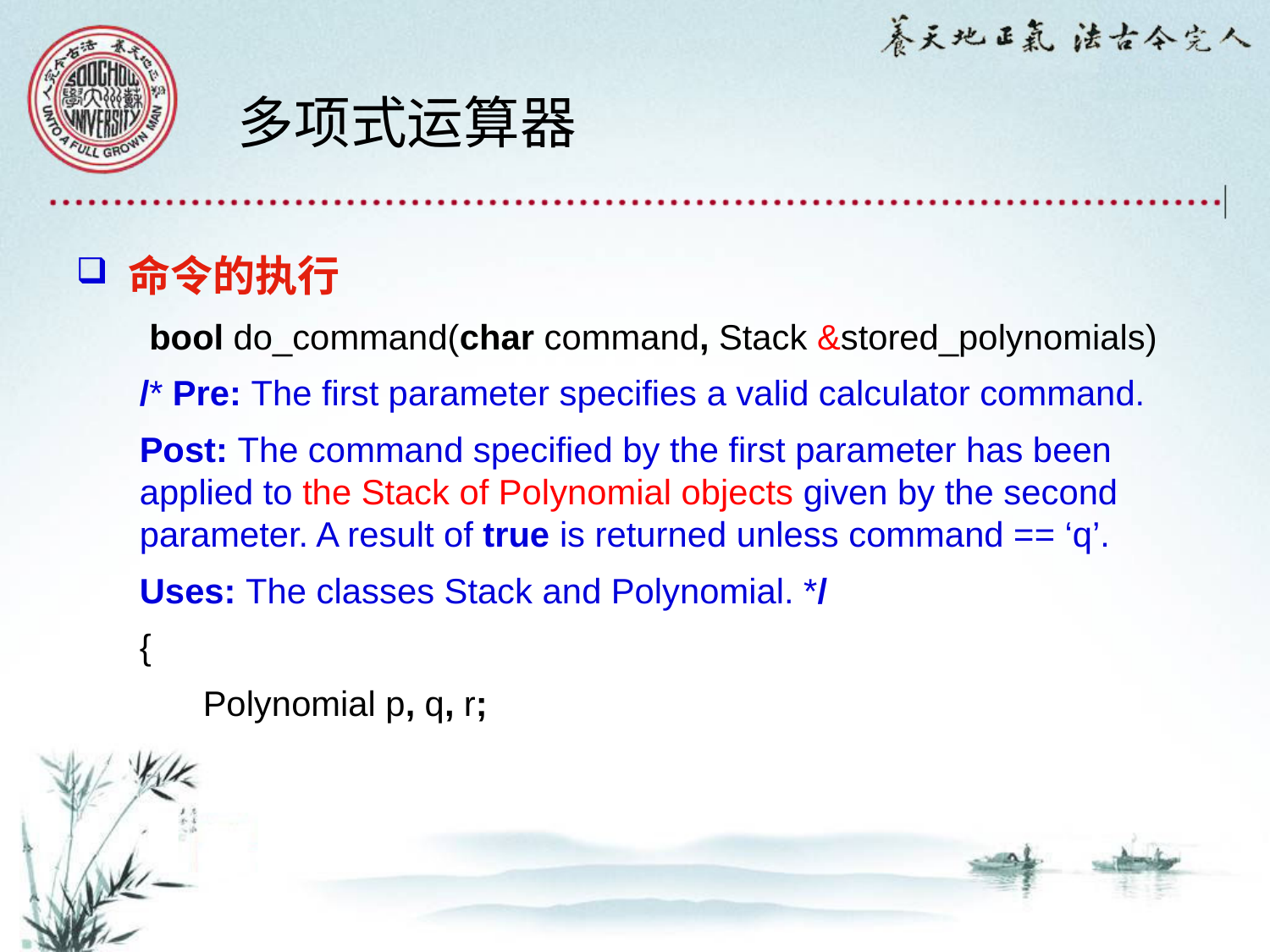

# 多项式运算器

 命令的执行
 bool do_command(char command, Stack &stored_polynomials)
/* Pre: The first parameter specifies a valid calculator command.
Post: The command specified by the first parameter has been applied to the Stack of Polynomial objects given by the second parameter. A result of true is returned unless command == ‘q’.
Uses: The classes Stack and Polynomial. */
{
Polynomial p, q, r;